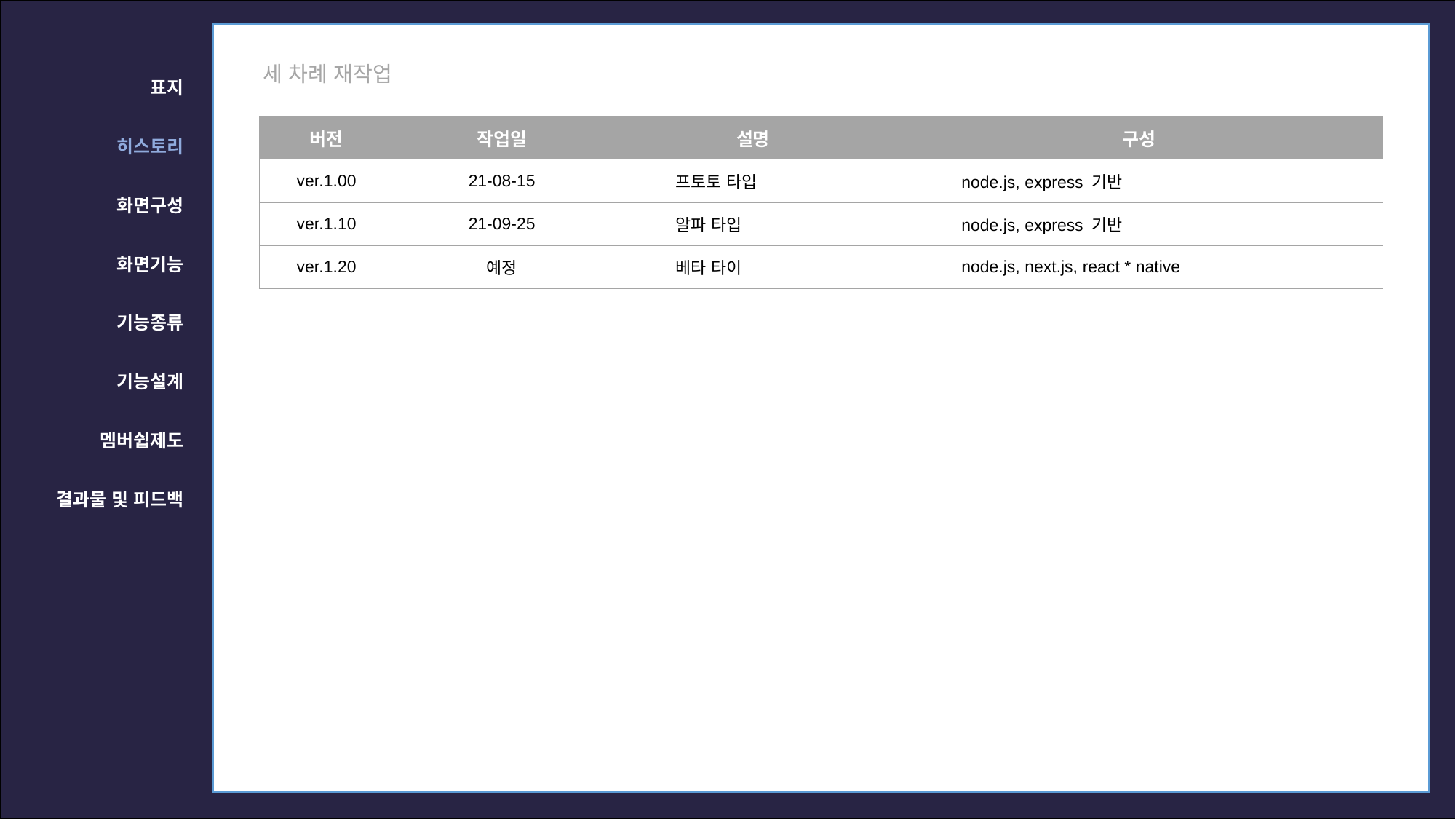

표지
히스토리
화면구성
화면기능
기능종류
기능설계
멤버쉽제도
결과물 및 피드백
세 차례 재작업
| 버전 | 작업일 | 설명 | 구성 |
| --- | --- | --- | --- |
| ver.1.00 | 21-08-15 | 프토토 타입 | node.js, express 기반 |
| ver.1.10 | 21-09-25 | 알파 타입 | node.js, express 기반 |
| ver.1.20 | 예정 | 베타 타이 | node.js, next.js, react \* native |